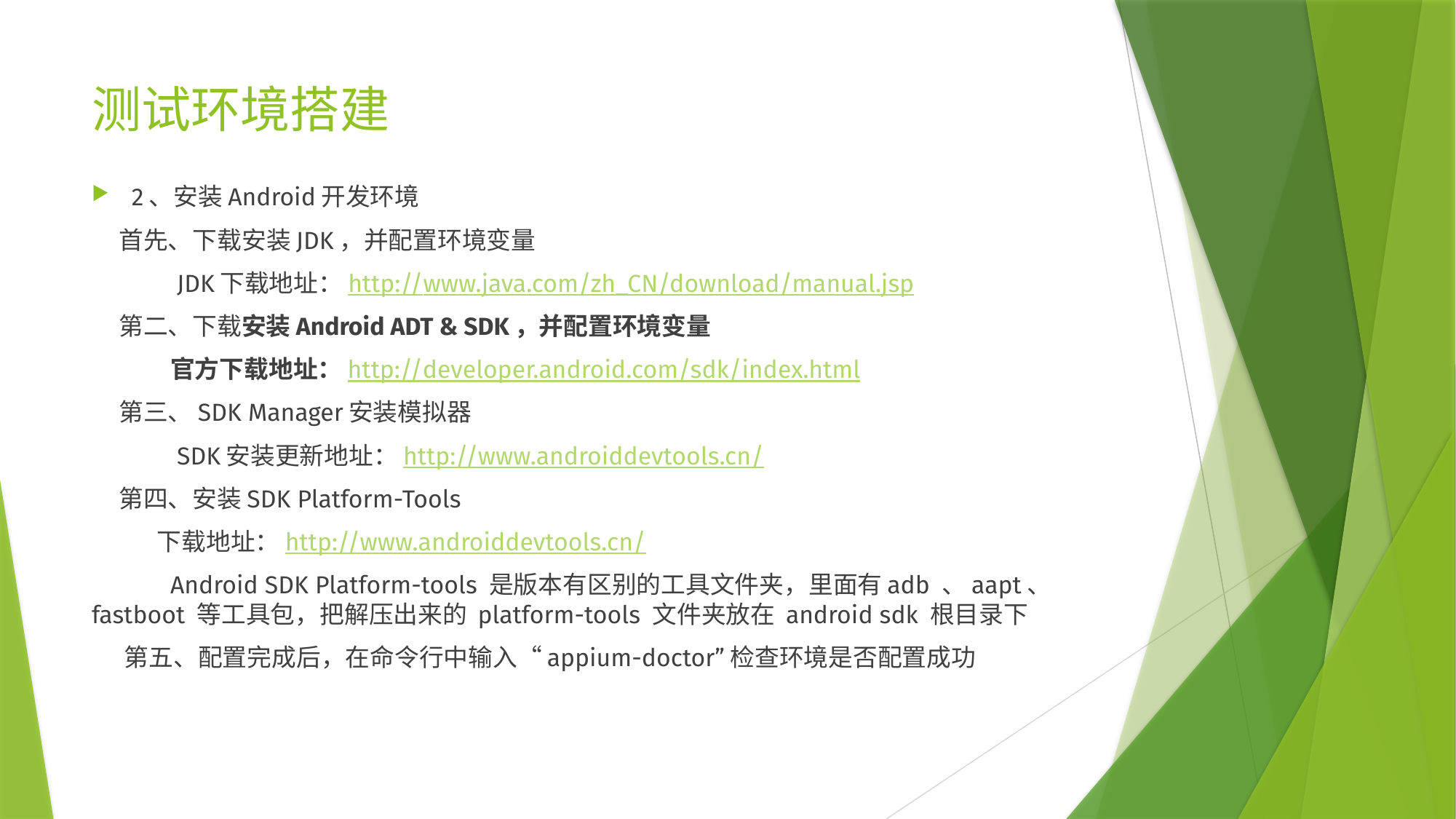

# 测试环境搭建
2、安装Android开发环境
    首先、下载安装JDK，并配置环境变量
             JDK下载地址：http://www.java.com/zh_CN/download/manual.jsp
    第二、下载安装Android ADT & SDK，并配置环境变量
             官方下载地址：http://developer.android.com/sdk/index.html
    第三、SDK Manager安装模拟器
             SDK安装更新地址：http://www.androiddevtools.cn/
    第四、安装SDK Platform-Tools
           下载地址：http://www.androiddevtools.cn/
            Android SDK Platform-tools 是版本有区别的工具文件夹，里面有adb 、aapt、  fastboot 等工具包，把解压出来的 platform-tools 文件夹放在 android sdk 根目录下
     第五、配置完成后，在命令行中输入“appium-doctor”检查环境是否配置成功